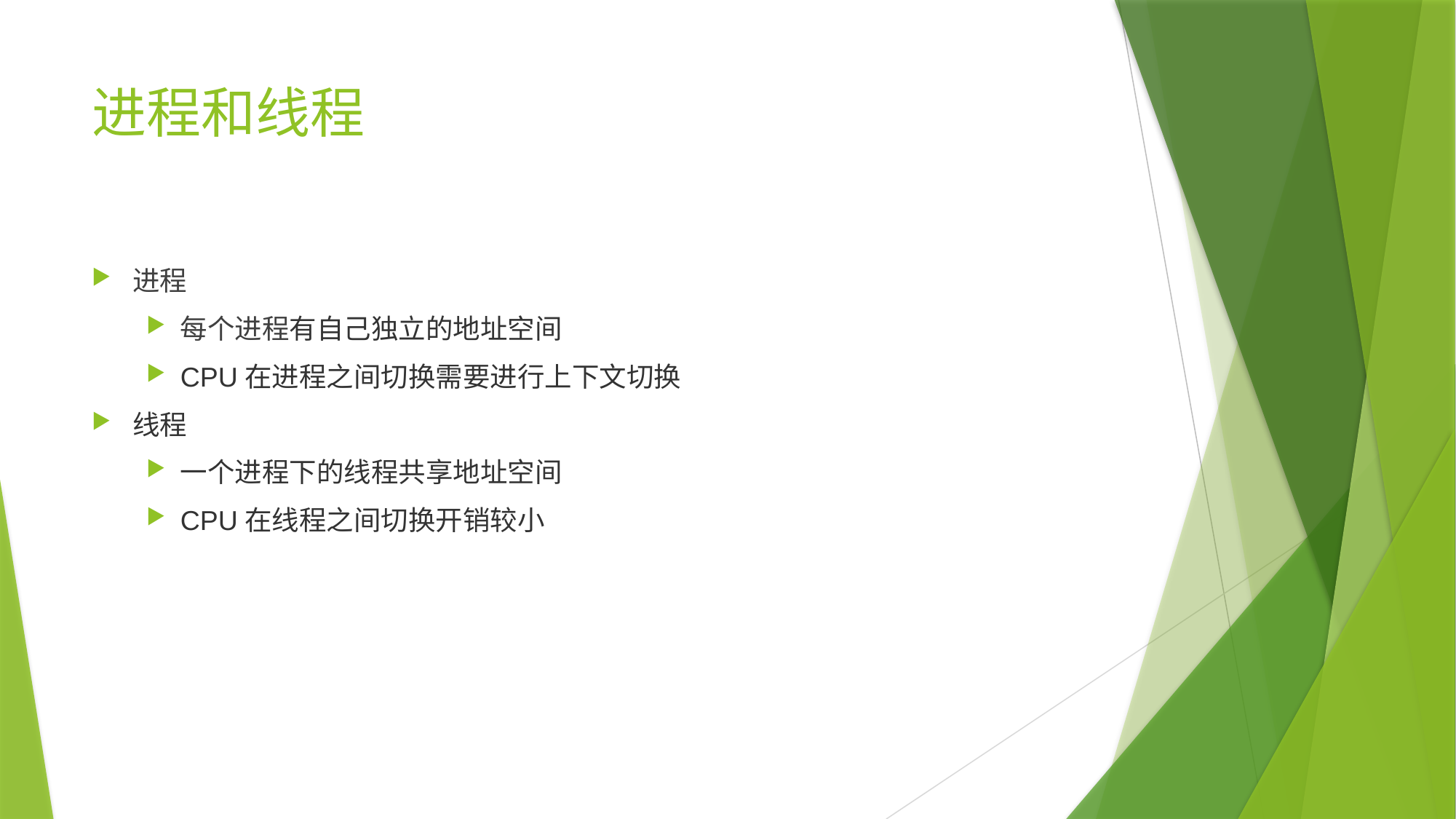

# 进程和线程
进程
每个进程有自己独立的地址空间
CPU在进程之间切换需要进行上下文切换
线程
一个进程下的线程共享地址空间
CPU在线程之间切换开销较小